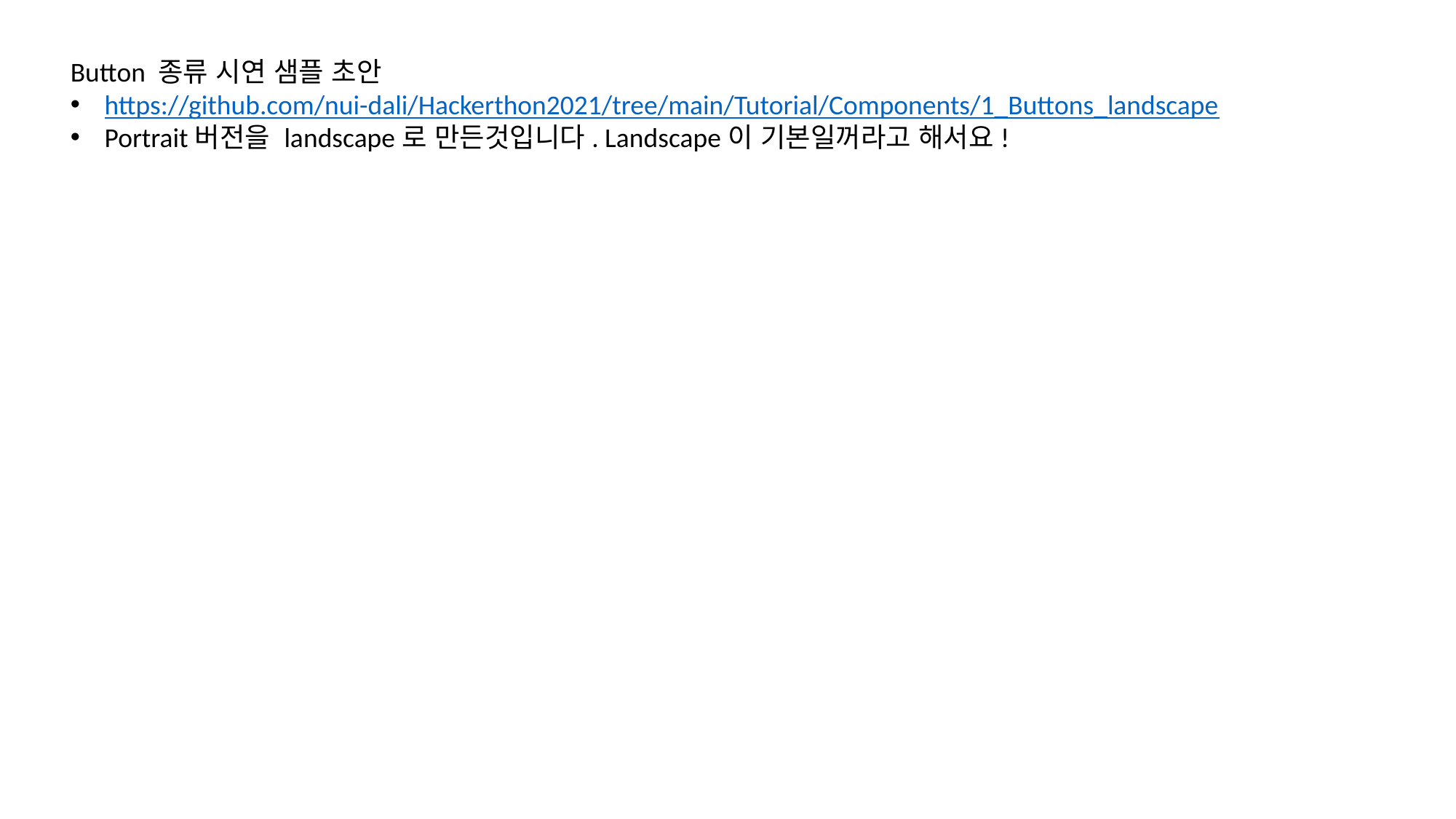

Button 종류 시연 샘플 초안
https://github.com/nui-dali/Hackerthon2021/tree/main/Tutorial/Components/1_Buttons_landscape
Portrait버전을 landscape로 만든것입니다. Landscape이 기본일꺼라고 해서요!